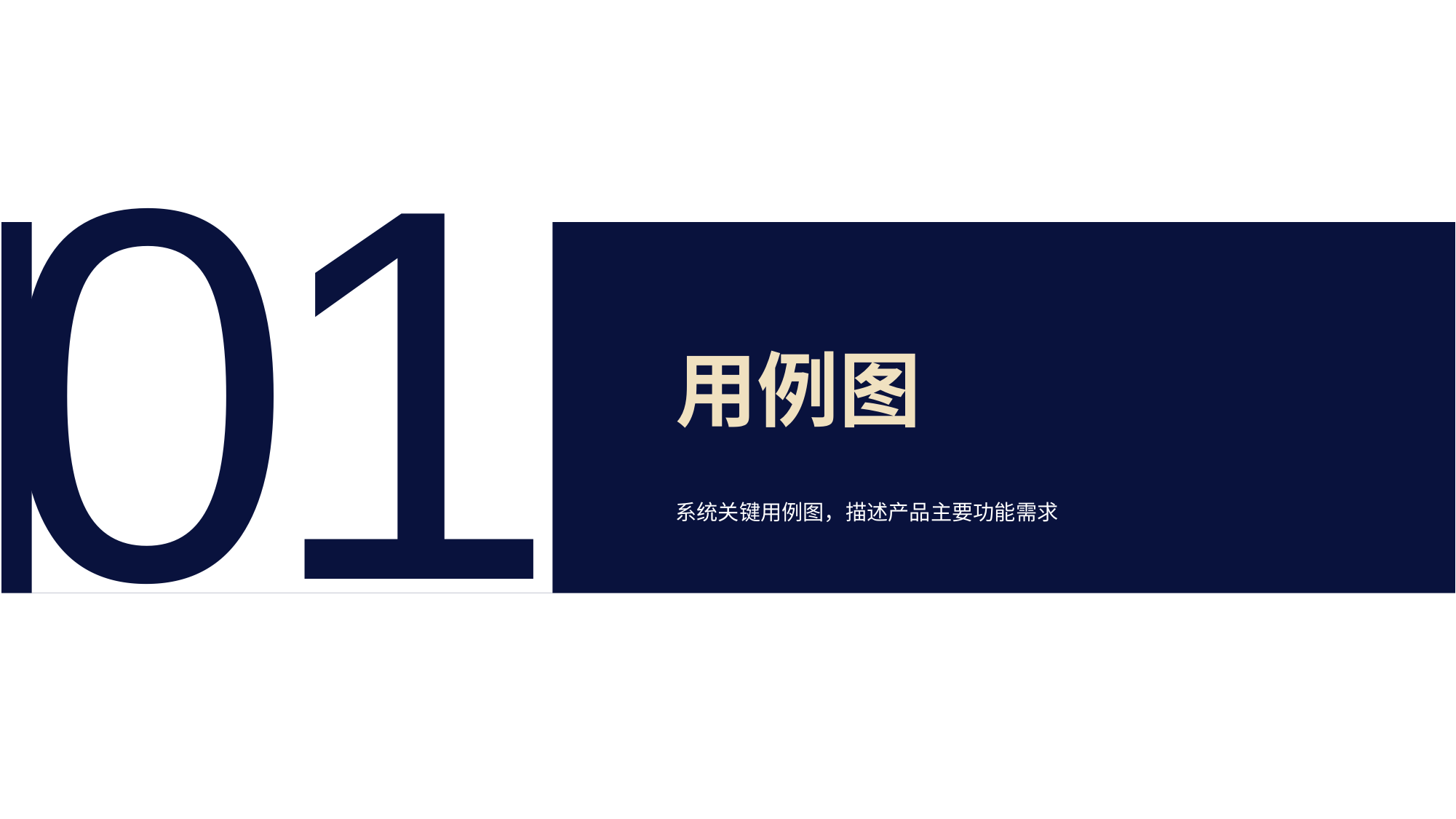

01

PART 01

用例图
系统关键用例图，描述产品主要功能需求
企业简介
Chongqing quwan technology co., LTD. Introduction